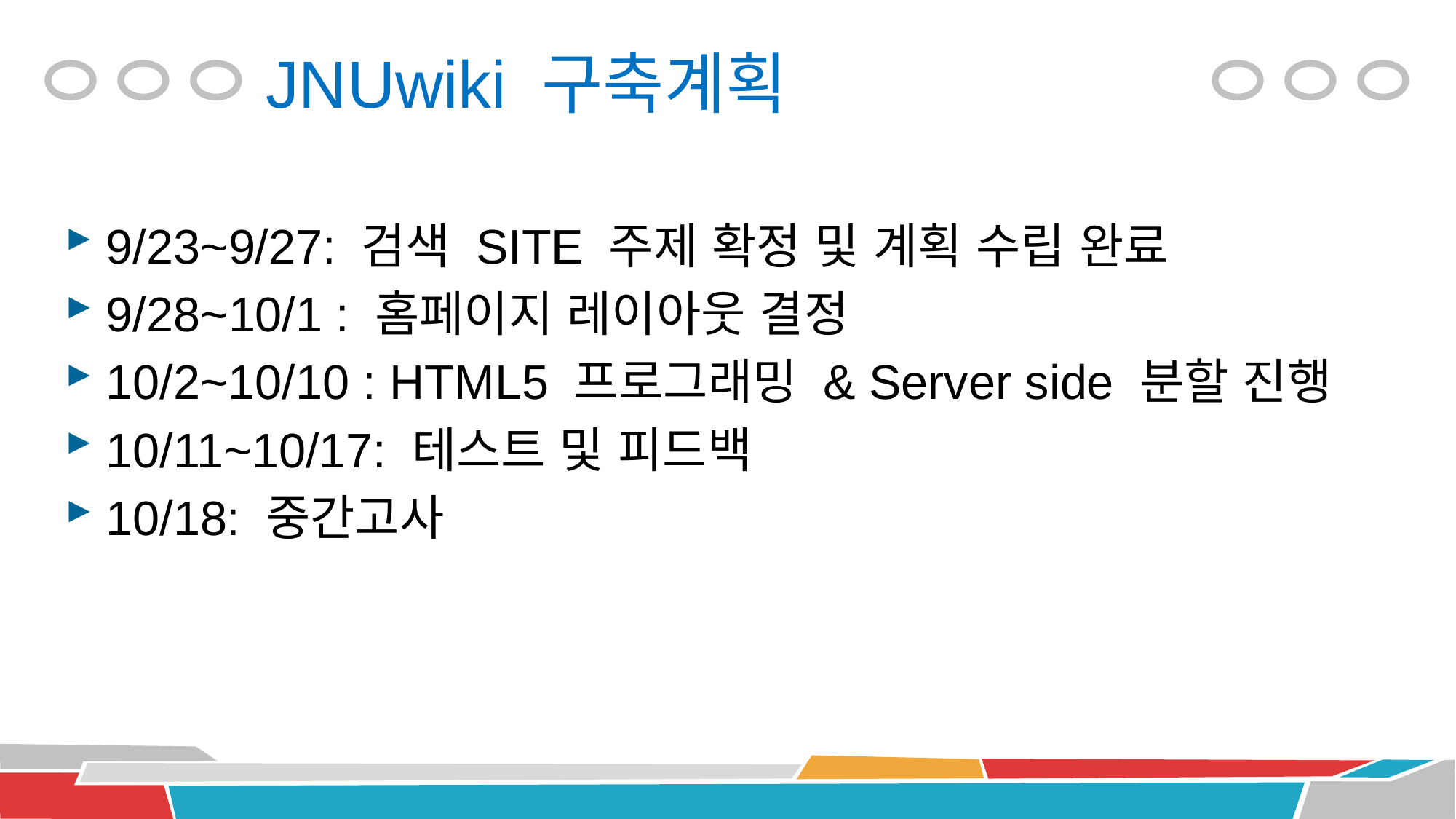

# JNUwiki 구축계획
9/23~9/27: 검색 SITE 주제 확정 및 계획 수립 완료
9/28~10/1 : 홈페이지 레이아웃 결정
10/2~10/10 : HTML5 프로그래밍 & Server side 분할 진행
10/11~10/17: 테스트 및 피드백
10/18: 중간고사